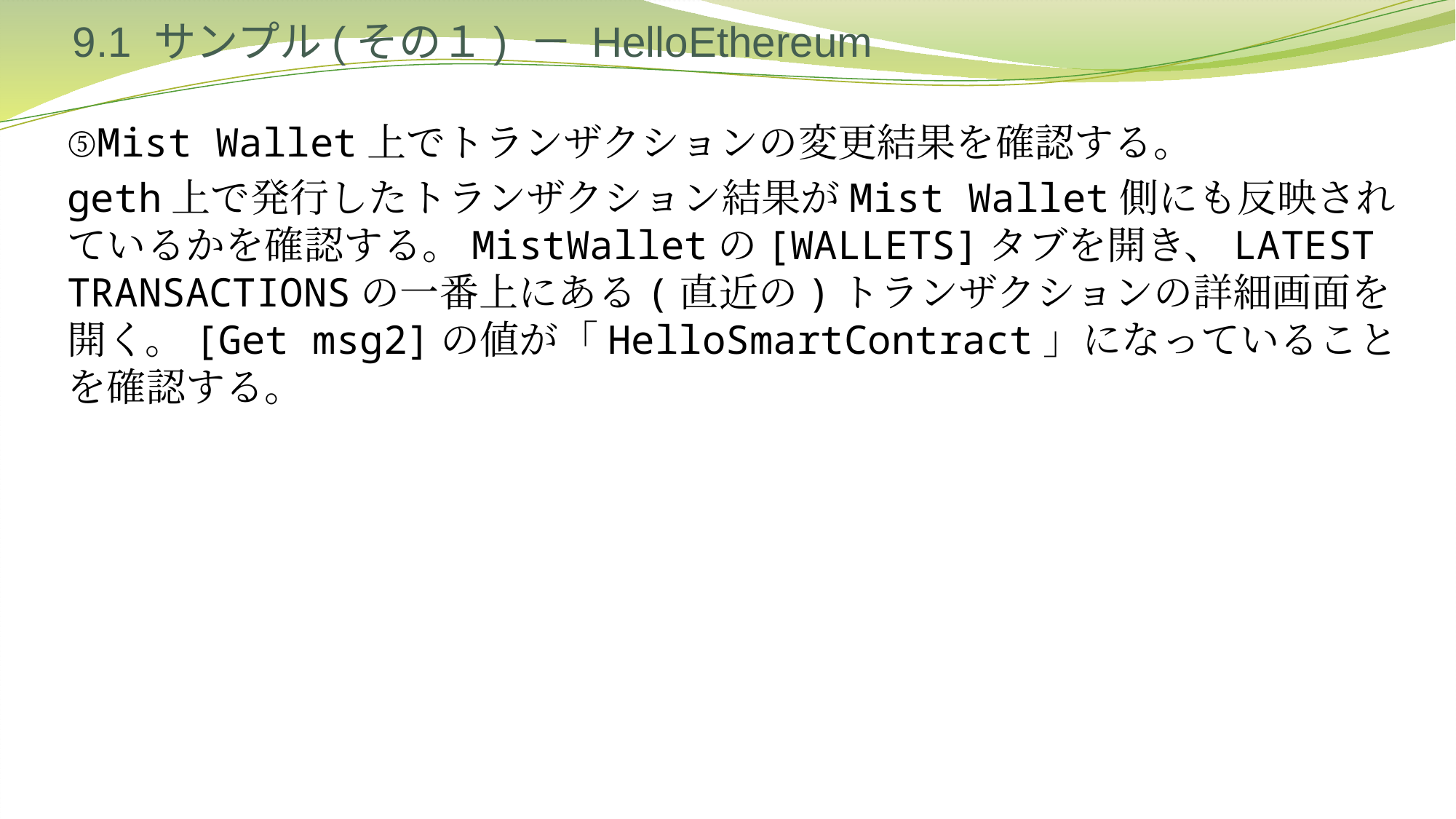

# 9.1 サンプル(その１) － HelloEthereum

⑤Mist Wallet上でトランザクションの変更結果を確認する。
geth上で発行したトランザクション結果がMist Wallet側にも反映されているかを確認する。MistWalletの[WALLETS]タブを開き、LATEST TRANSACTIONSの一番上にある(直近の)トランザクションの詳細画面を開く。[Get msg2]の値が「HelloSmartContract」になっていることを確認する。